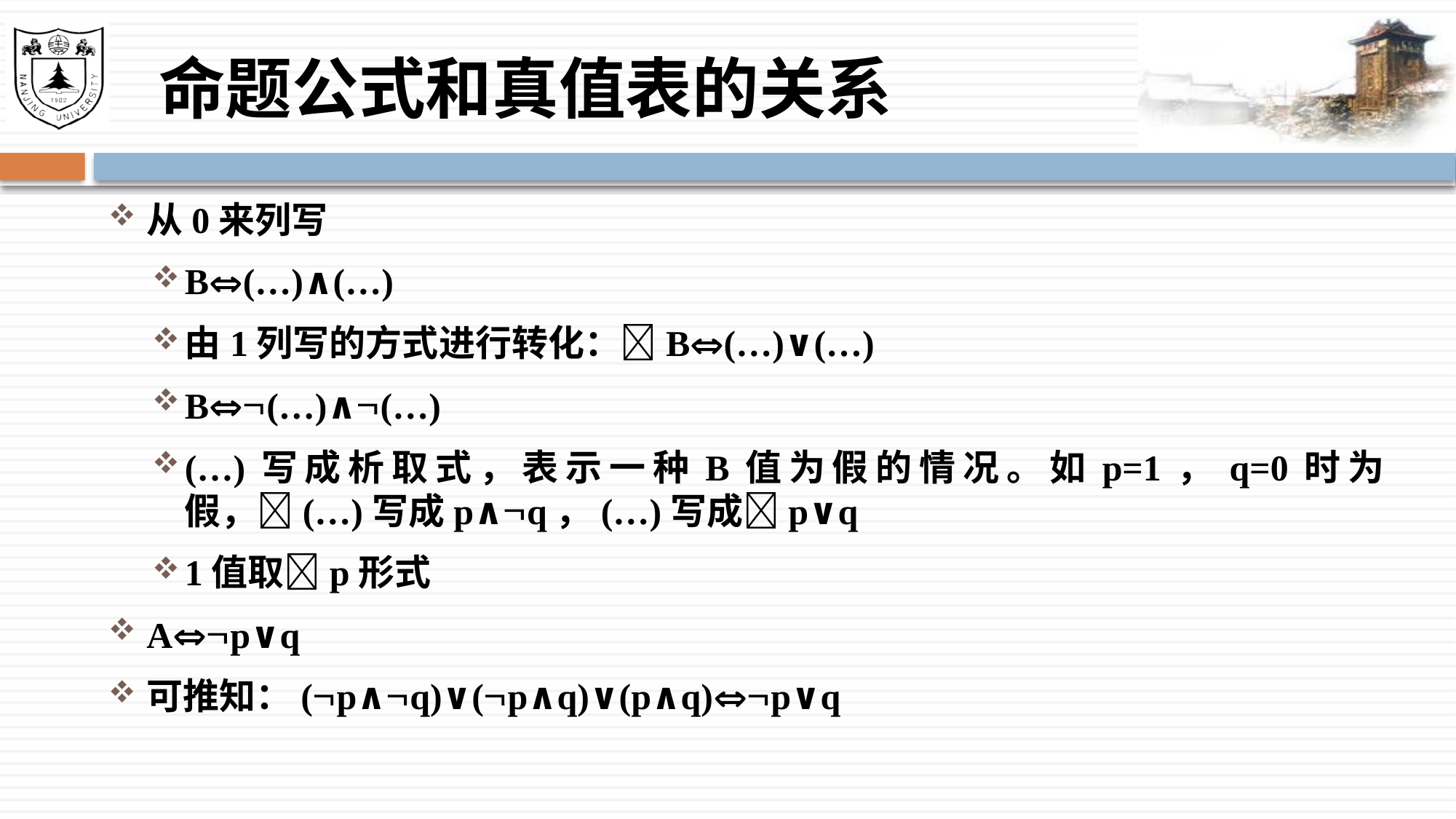

# 命题公式和真值表的关系
从0来列写
B⇔(…)∧(…)
由1列写的方式进行转化：¬B⇔(…)∨(…)
B⇔¬(…)∧¬(…)
(…)写成析取式，表示一种B值为假的情况。如p=1，q=0时为假，¬(…)写成p∧¬q，(…)写成¬p∨q
1值取¬p形式
A⇔¬p∨q
可推知：(¬p∧¬q)∨(¬p∧q)∨(p∧q)⇔¬p∨q